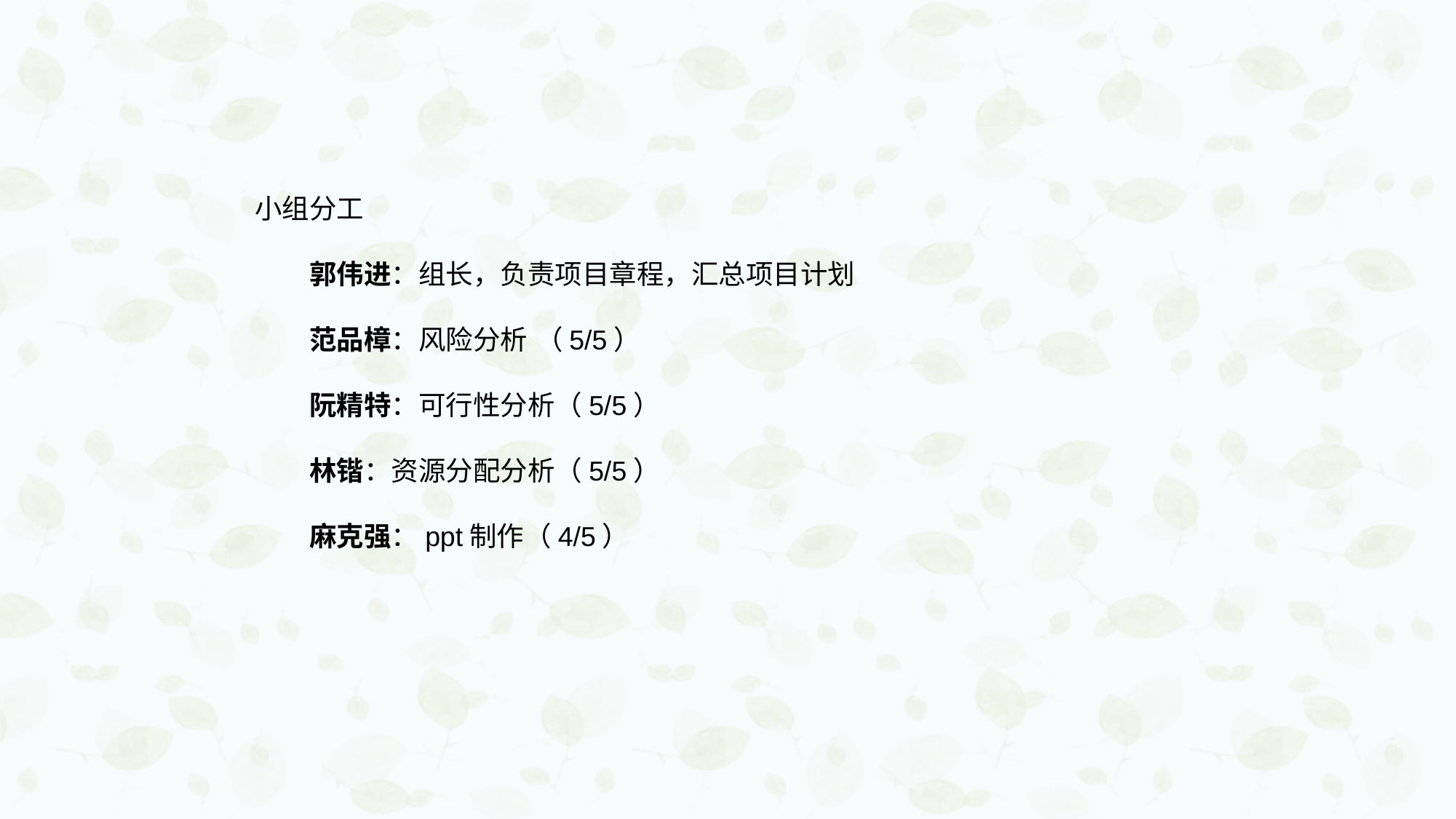

小组分工
郭伟进：组长，负责项目章程，汇总项目计划
范品樟：风险分析 （5/5）
阮精特：可行性分析（5/5）
林锴：资源分配分析（5/5）
麻克强：ppt制作（4/5）